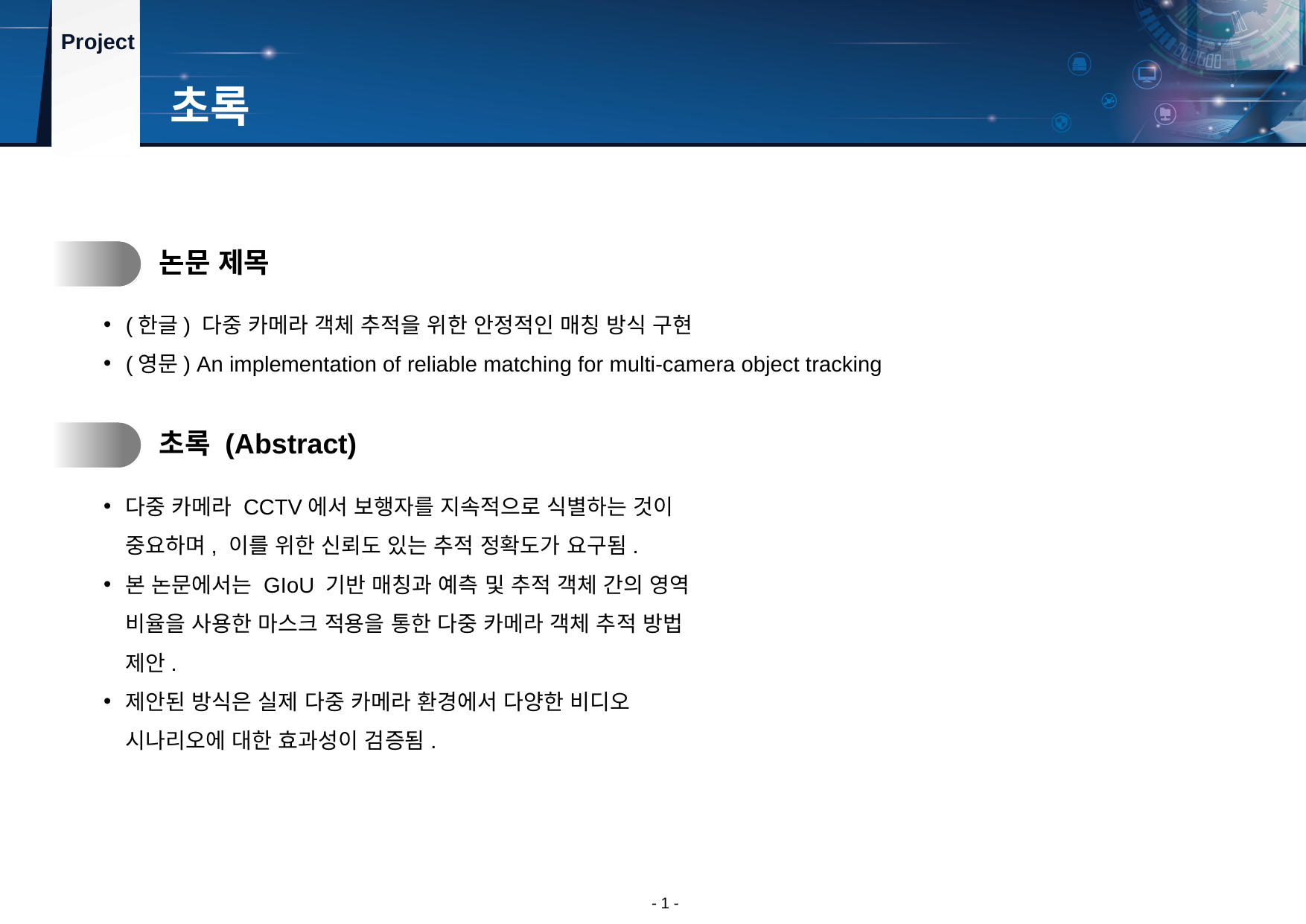

초록

논문 제목
(한글) 다중 카메라 객체 추적을 위한 안정적인 매칭 방식 구현
(영문) An implementation of reliable matching for multi-camera object tracking

초록 (Abstract)
다중 카메라 CCTV에서 보행자를 지속적으로 식별하는 것이 중요하며, 이를 위한 신뢰도 있는 추적 정확도가 요구됨.
본 논문에서는 GIoU 기반 매칭과 예측 및 추적 객체 간의 영역 비율을 사용한 마스크 적용을 통한 다중 카메라 객체 추적 방법 제안.
제안된 방식은 실제 다중 카메라 환경에서 다양한 비디오 시나리오에 대한 효과성이 검증됨.
- 1 -